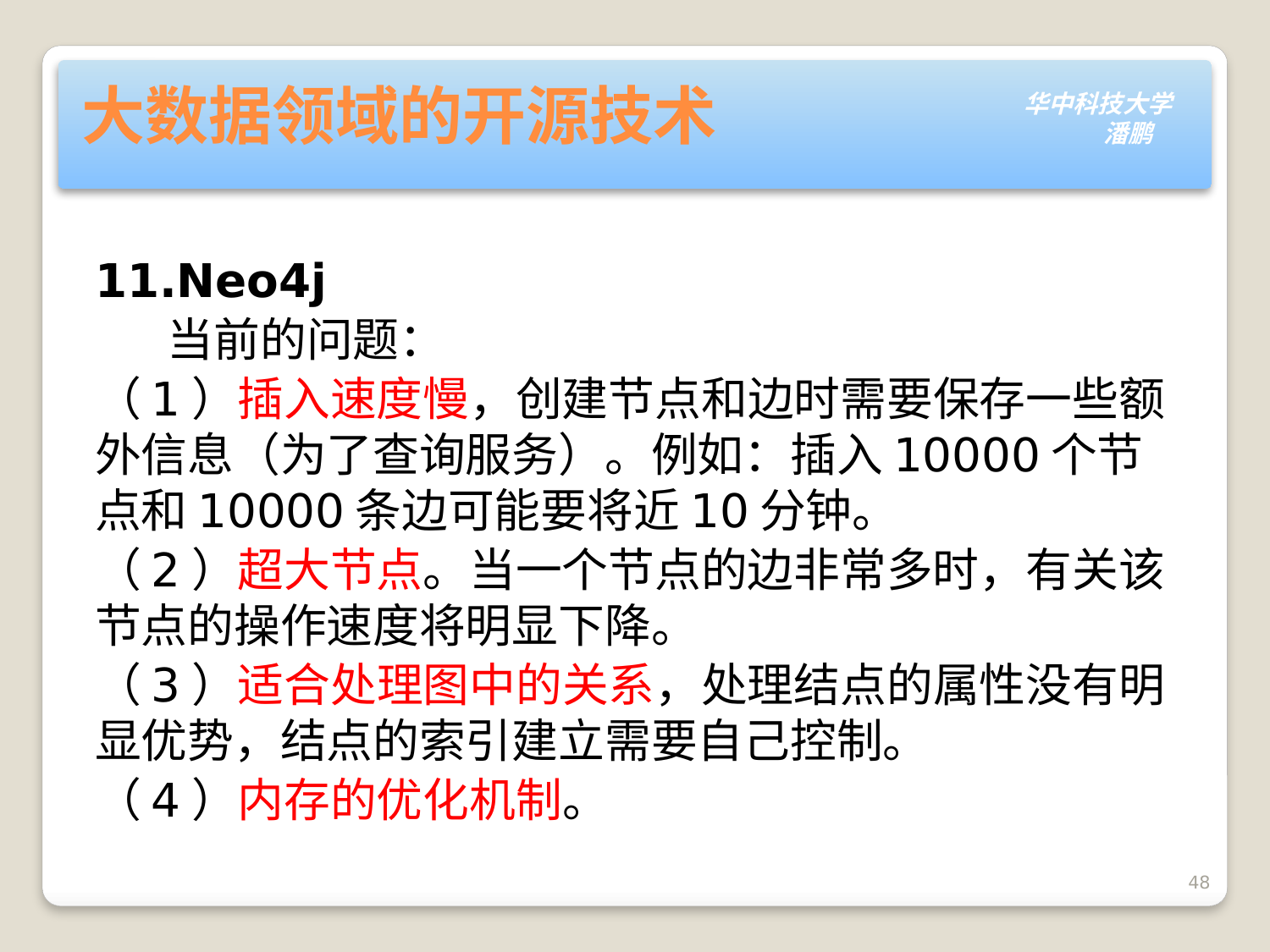

# 大数据领域的开源技术
11.Neo4j
      当前的问题：
（1）插入速度慢，创建节点和边时需要保存一些额外信息（为了查询服务）。例如：插入10000个节点和10000条边可能要将近10分钟。
（2）超大节点。当一个节点的边非常多时，有关该节点的操作速度将明显下降。
（3）适合处理图中的关系，处理结点的属性没有明显优势，结点的索引建立需要自己控制。
（4）内存的优化机制。
48